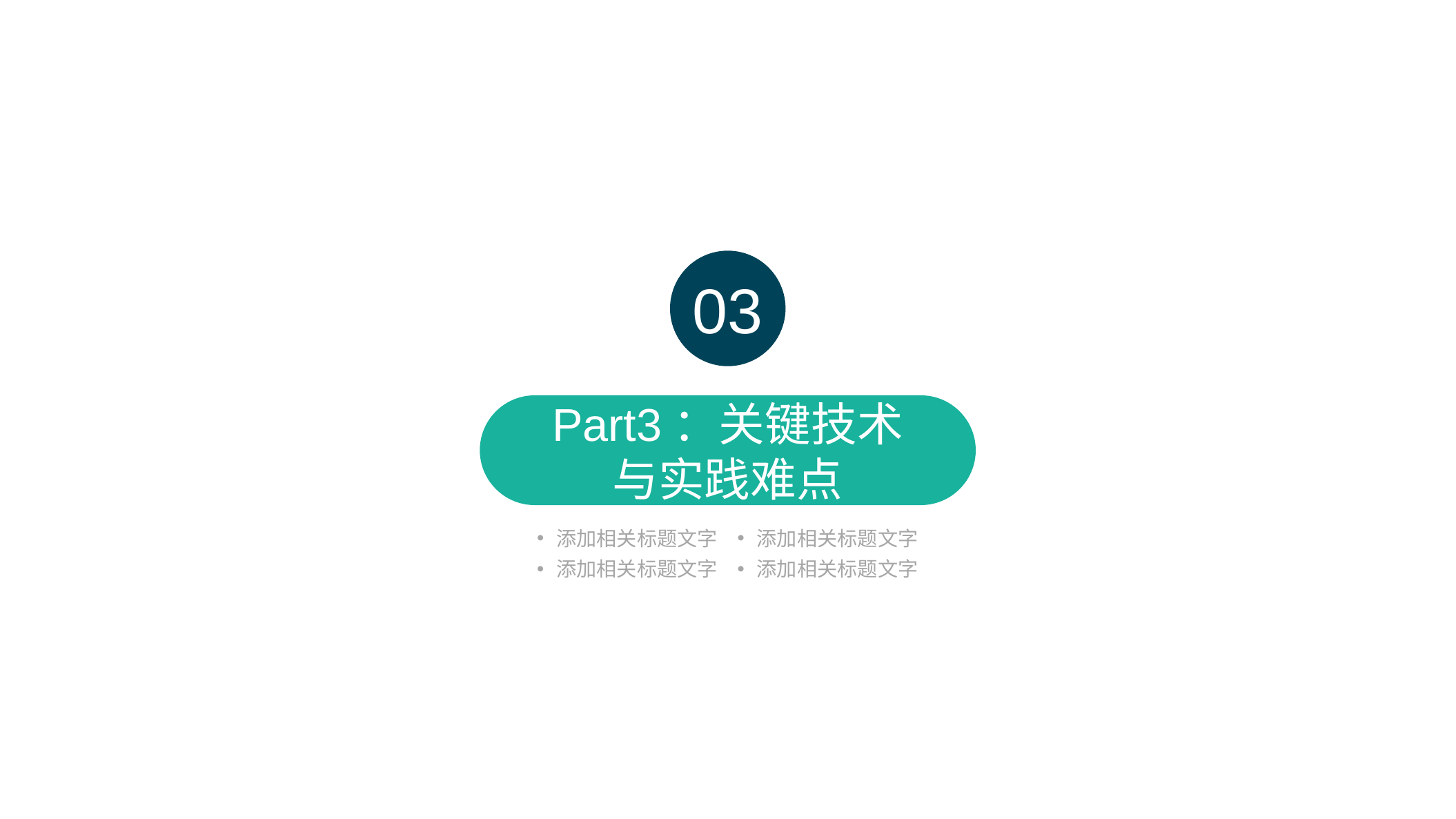

03
Part3：关键技术与实践难点

添加相关标题文字
添加相关标题文字
添加相关标题文字
添加相关标题文字